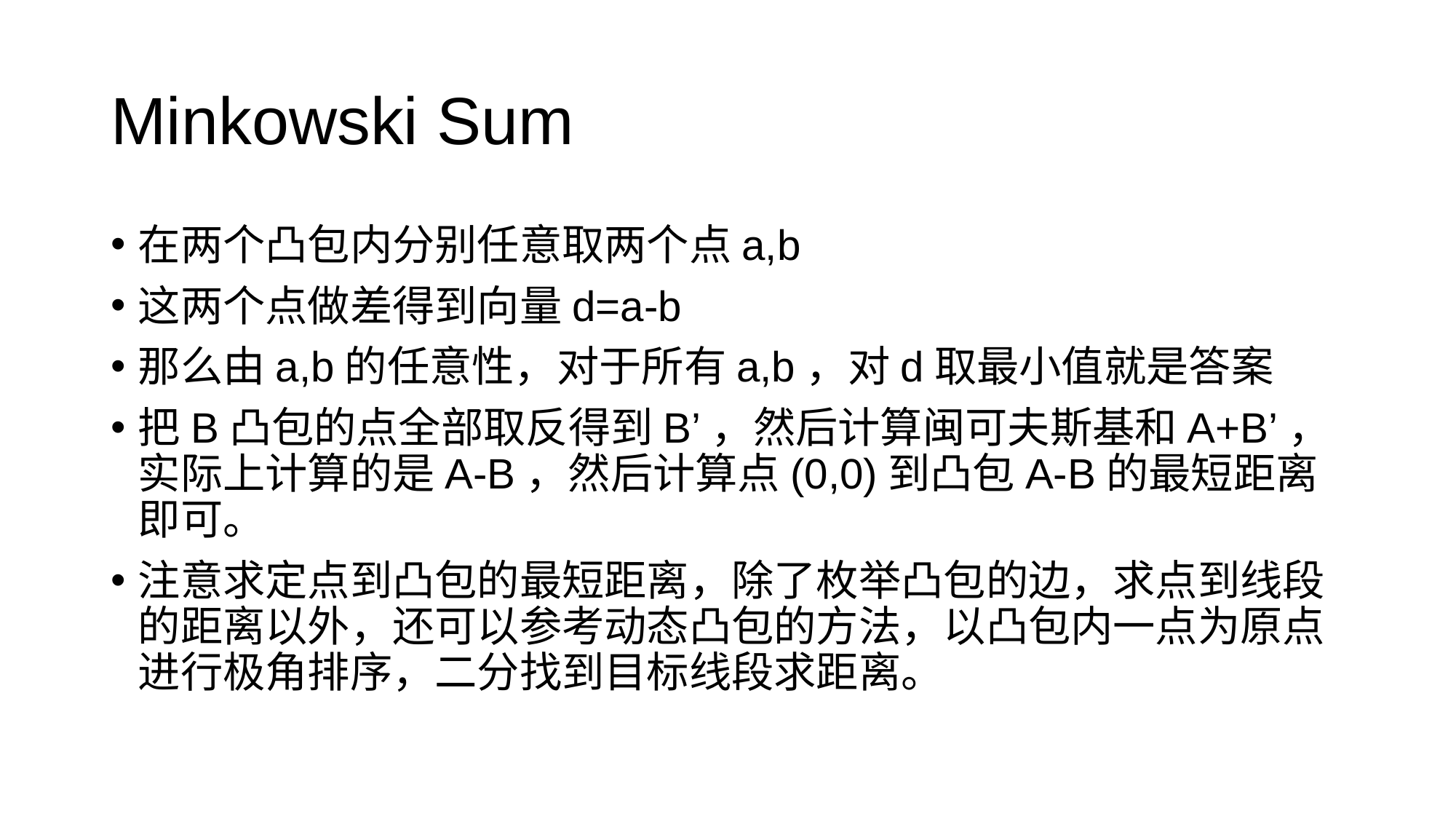

# Minkowski Sum
在两个凸包内分别任意取两个点a,b
这两个点做差得到向量d=a-b
那么由a,b的任意性，对于所有a,b，对d取最小值就是答案
把B凸包的点全部取反得到B’，然后计算闽可夫斯基和A+B’，实际上计算的是A-B，然后计算点(0,0)到凸包A-B的最短距离即可。
注意求定点到凸包的最短距离，除了枚举凸包的边，求点到线段的距离以外，还可以参考动态凸包的方法，以凸包内一点为原点进行极角排序，二分找到目标线段求距离。